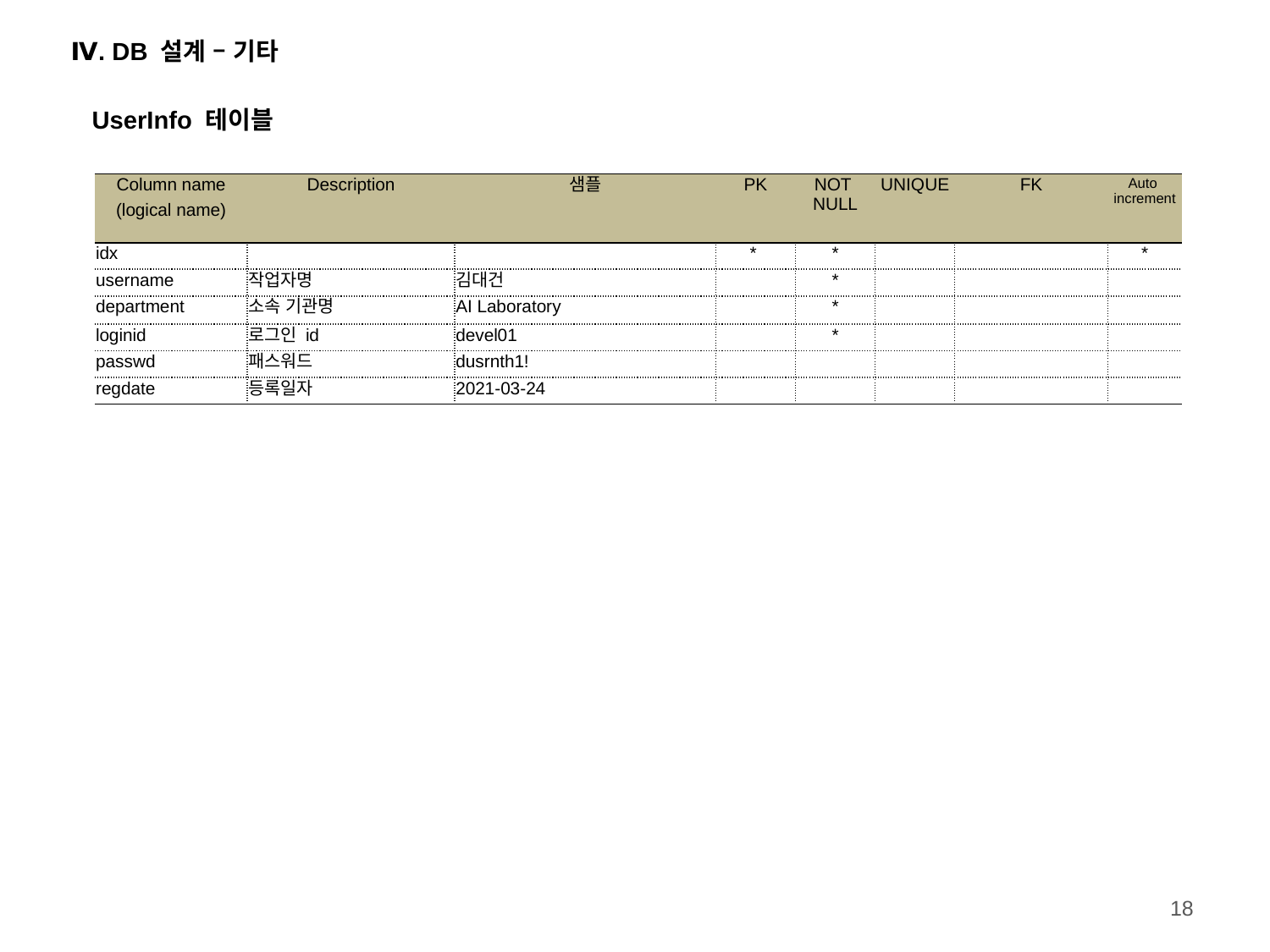

Ⅳ. DB 설계 – 기타
UserInfo 테이블
| Column name | Description | 샘플 | PK | NOT NULL | UNIQUE | FK | Auto increment |
| --- | --- | --- | --- | --- | --- | --- | --- |
| (logical name) |  |  |  |  |  |  |  |
| idx |  |  | \* | \* |  |  | \* |
| username | 작업자명 | 김대건 |  | \* |  |  |  |
| department | 소속 기관명 | AI Laboratory |  | \* |  |  |  |
| loginid | 로그인 id | devel01 |  | \* |  |  |  |
| passwd | 패스워드 | dusrnth1! |  |  |  |  |  |
| regdate | 등록일자 | 2021-03-24 |  |  |  |  |  |
18